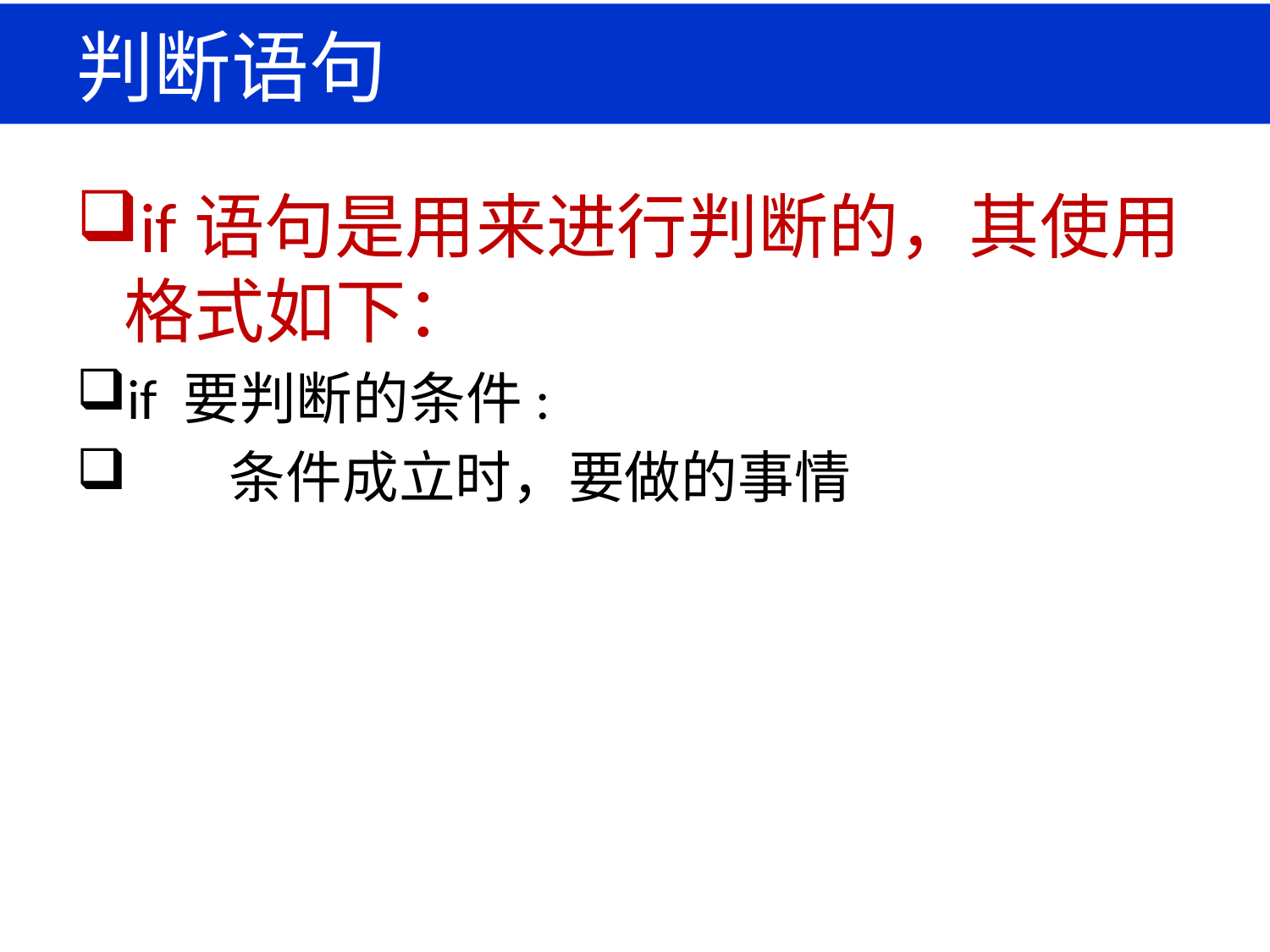

# 判断语句
if语句是用来进行判断的，其使用格式如下：
if 要判断的条件:
       条件成立时，要做的事情